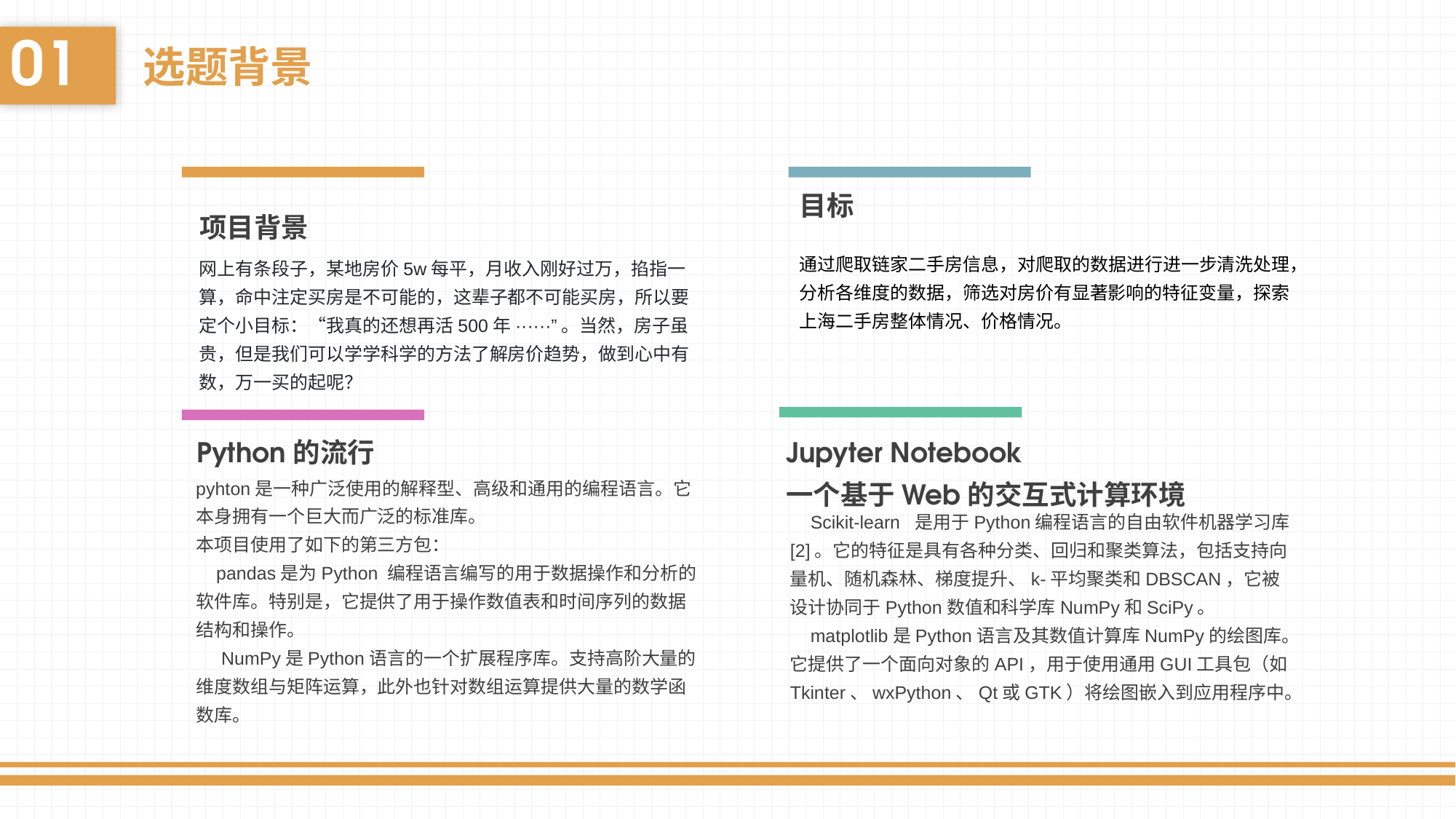

01
选题背景

目标
项目背景
通过爬取链家二手房信息，对爬取的数据进行进一步清洗处理，分析各维度的数据，筛选对房价有显著影响的特征变量，探索上海二手房整体情况、价格情况。
网上有条段子，某地房价5w每平，月收入刚好过万，掐指一算，命中注定买房是不可能的，这辈子都不可能买房，所以要定个小目标：“我真的还想再活500年······”。当然，房子虽贵，但是我们可以学学科学的方法了解房价趋势，做到心中有数，万一买的起呢？

Python的流行
Jupyter Notebook
一个基于Web的交互式计算环境
pyhton是一种广泛使用的解释型、高级和通用的编程语言。它本身拥有一个巨大而广泛的标准库。
本项目使用了如下的第三方包：
    pandas是为Python 编程语言编写的用于数据操作和分析的软件库。特别是，它提供了用于操作数值表和时间序列的数据结构和操作。
     NumPy是Python语言的一个扩展程序库。支持高阶大量的维度数组与矩阵运算，此外也针对数组运算提供大量的数学函数库。
    Scikit-learn  是用于Python编程语言的自由软件机器学习库[2]。它的特征是具有各种分类、回归和聚类算法，包括支持向量机、随机森林、梯度提升、k-平均聚类和DBSCAN，它被设计协同于Python数值和科学库NumPy和SciPy。
    matplotlib是Python语言及其数值计算库NumPy的绘图库。它提供了一个面向对象的API，用于使用通用GUI工具包（如Tkinter、wxPython、Qt或GTK）将绘图嵌入到应用程序中。